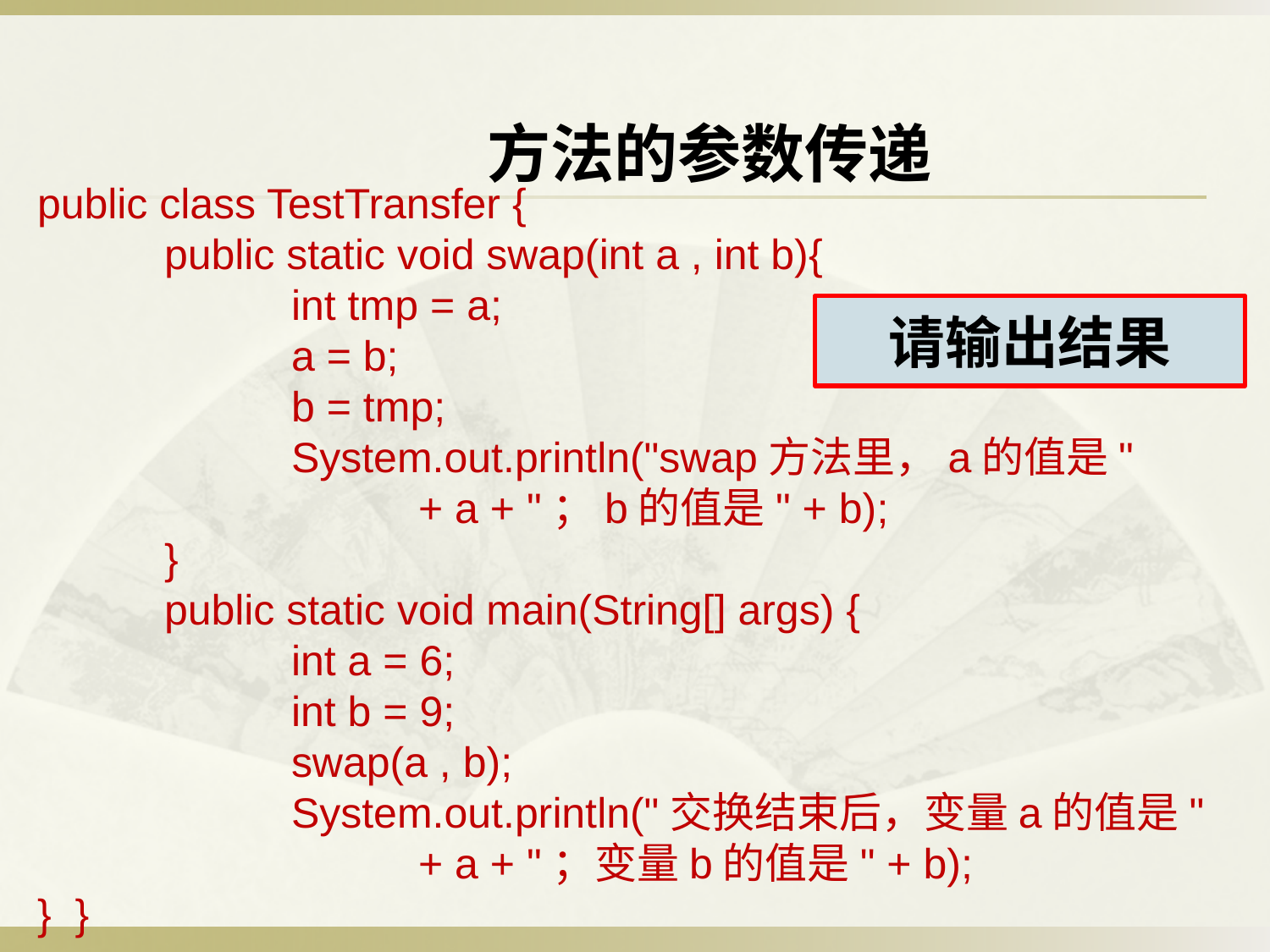

方法的参数传递
public class TestTransfer {
	public static void swap(int a , int b){
		int tmp = a;
		a = b;
		b = tmp;
		System.out.println("swap方法里，a的值是"
			+ a + "；b的值是" + b);
	}
	public static void main(String[] args) {
		int a = 6;
		int b = 9;
		swap(a , b);
		System.out.println("交换结束后，变量a的值是"
			+ a + "；变量b的值是" + b);
}  }
请输出结果